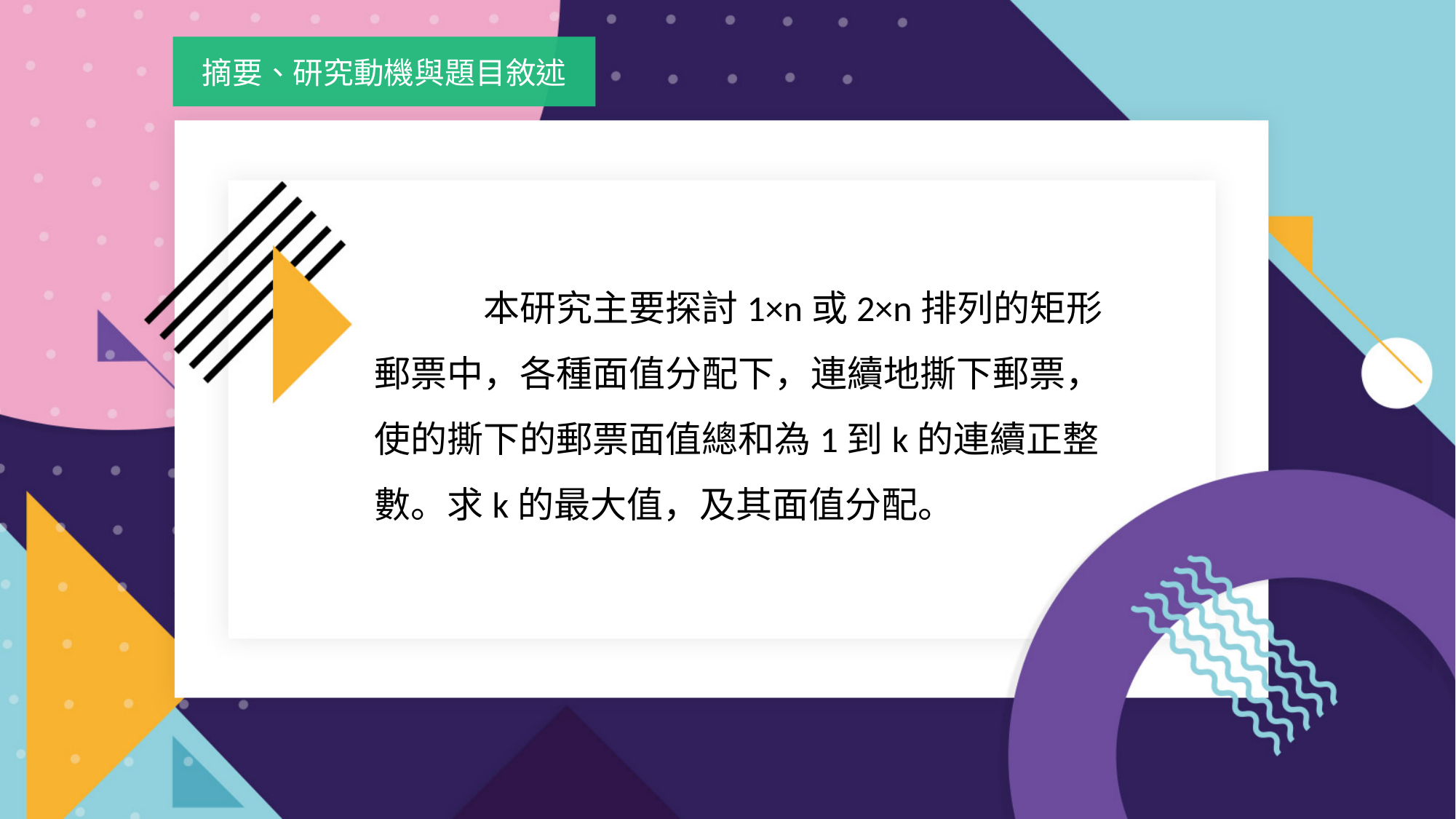

摘要、研究動機與題目敘述
	本研究主要探討1×n或2×n排列的矩形郵票中，各種面值分配下，連續地撕下郵票，使的撕下的郵票面值總和為1到k的連續正整數。求k的最大值，及其面值分配。